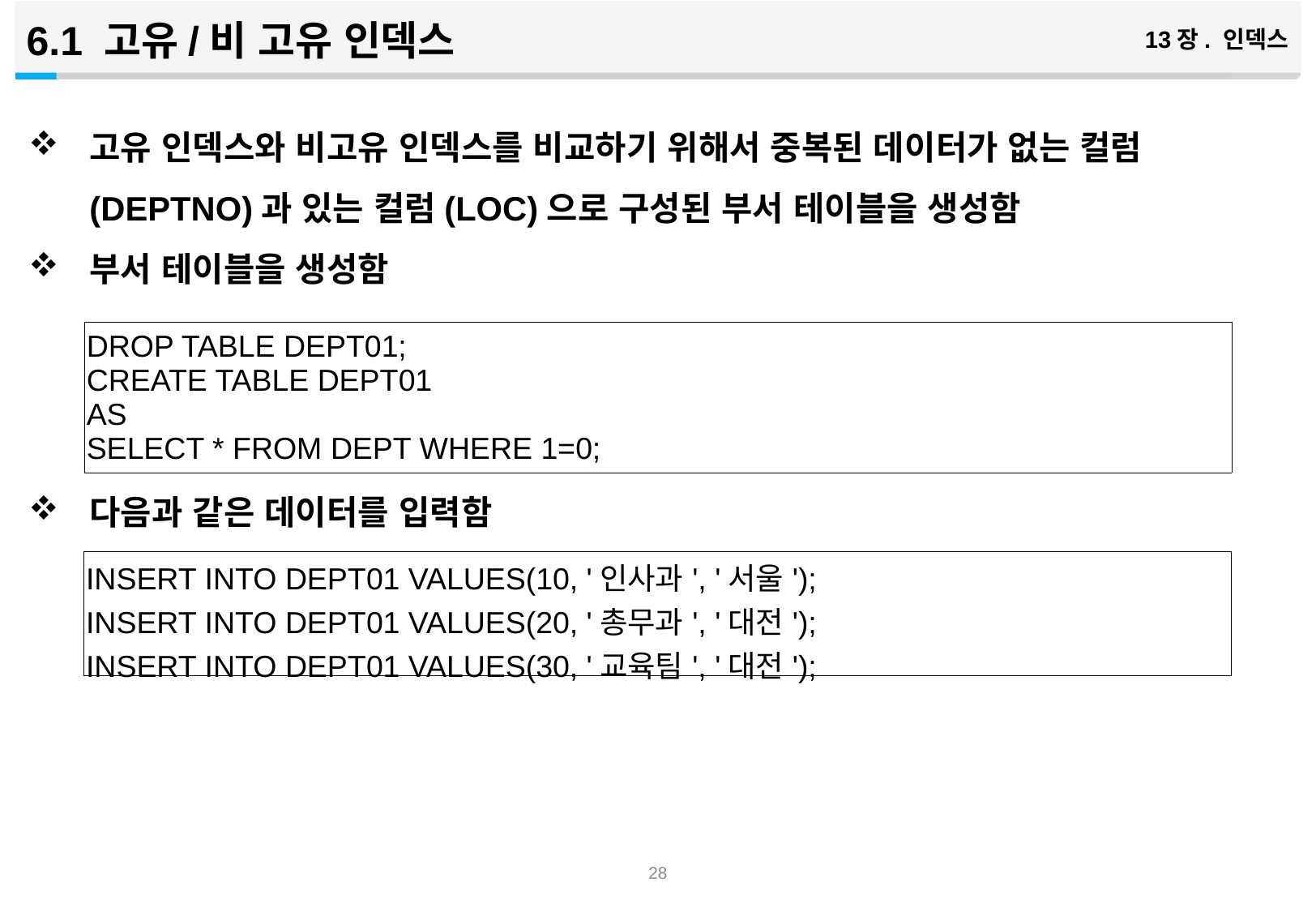

6.1 고유/비 고유 인덱스
13장. 인덱스
고유 인덱스와 비고유 인덱스를 비교하기 위해서 중복된 데이터가 없는 컬럼(DEPTNO)과 있는 컬럼(LOC)으로 구성된 부서 테이블을 생성함
부서 테이블을 생성함

다음과 같은 데이터를 입력함
| DROP TABLE DEPT01; CREATE TABLE DEPT01 AS SELECT \* FROM DEPT WHERE 1=0; |
| --- |
| INSERT INTO DEPT01 VALUES(10, '인사과', '서울'); INSERT INTO DEPT01 VALUES(20, '총무과', '대전'); INSERT INTO DEPT01 VALUES(30, '교육팀', '대전'); |
| --- |
28